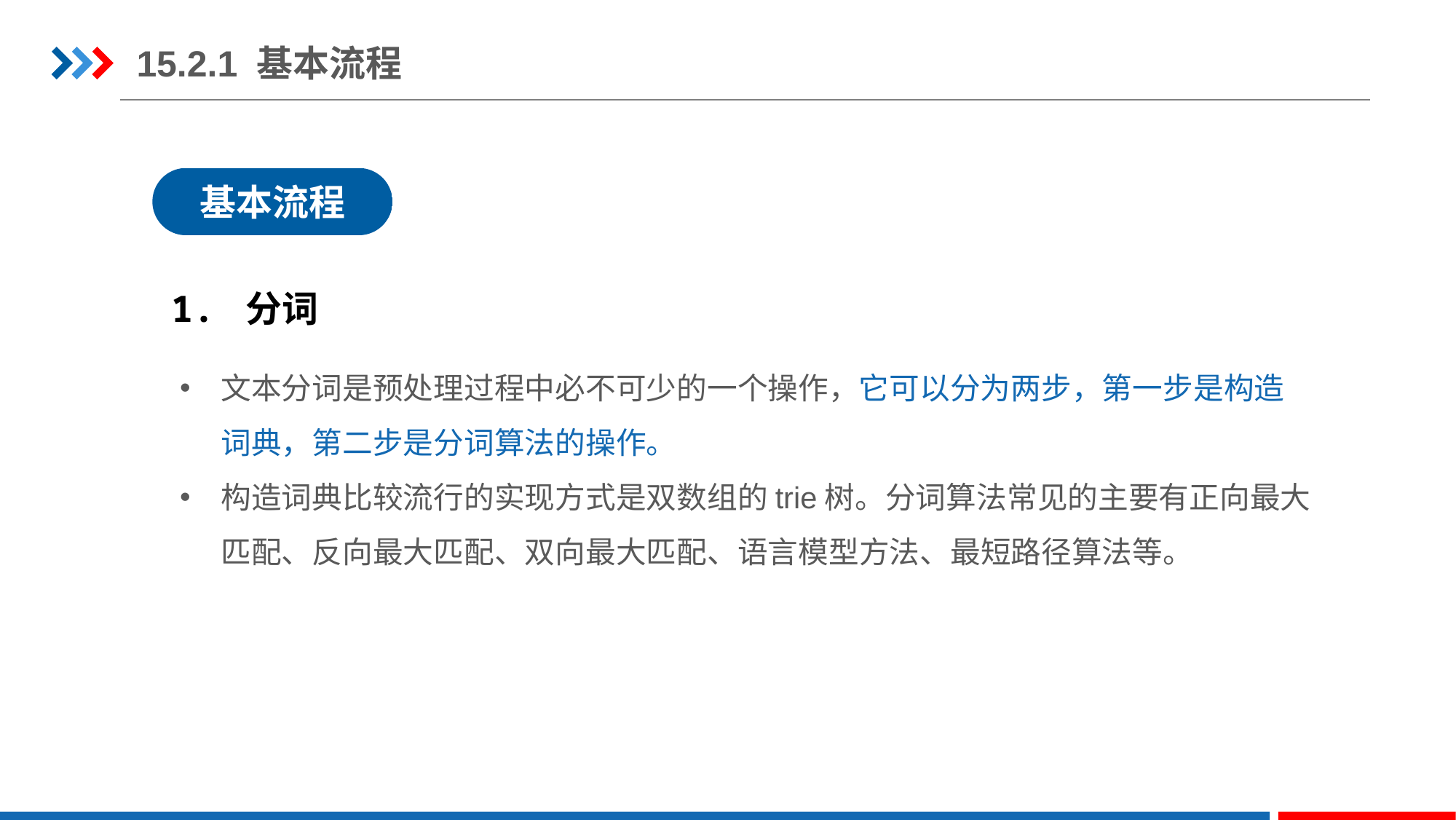

15.2.1 基本流程
基本流程
1. 分词
文本分词是预处理过程中必不可少的一个操作，它可以分为两步，第一步是构造词典，第二步是分词算法的操作。
构造词典比较流行的实现方式是双数组的trie树。分词算法常见的主要有正向最大匹配、反向最大匹配、双向最大匹配、语言模型方法、最短路径算法等。